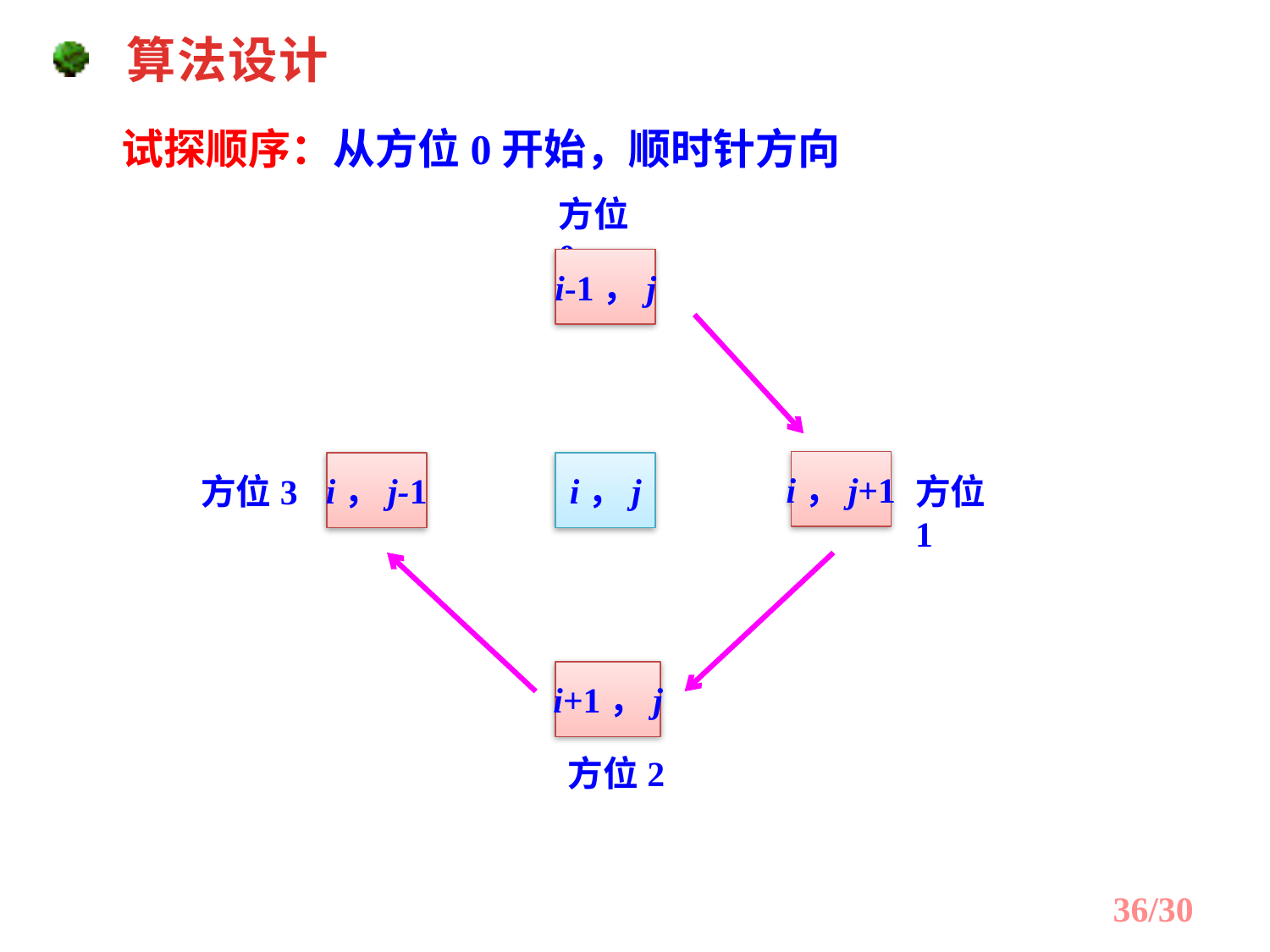

算法设计
试探顺序：从方位0开始，顺时针方向
方位0
i-1，j
i，j+1
i，j-1
i，j
方位3
方位1
i+1，j
方位2
36